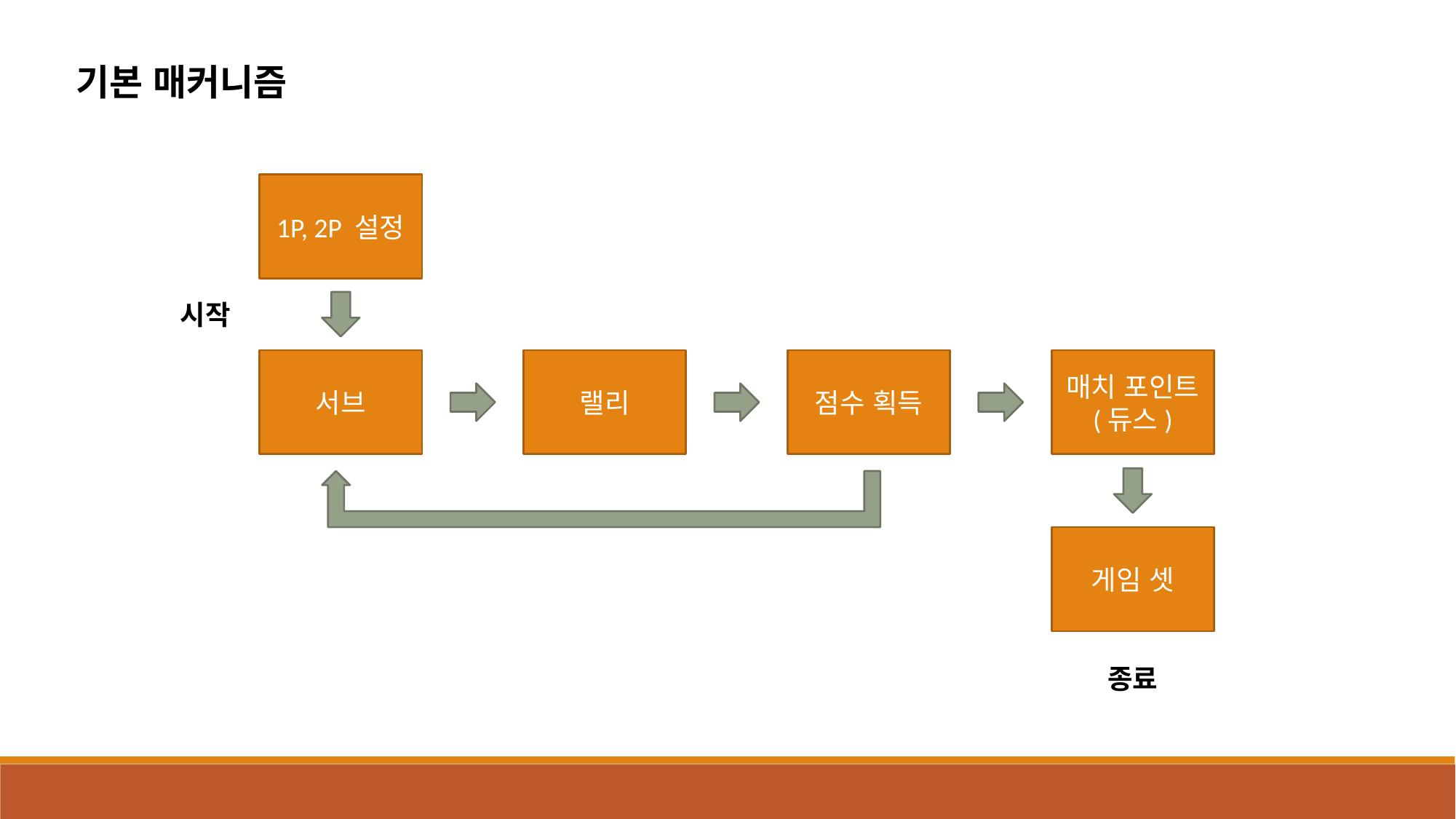

기본 매커니즘
1P, 2P 설정

시작
서브
매치 포인트 (듀스)
점수 획득
랠리

게임 셋
종료